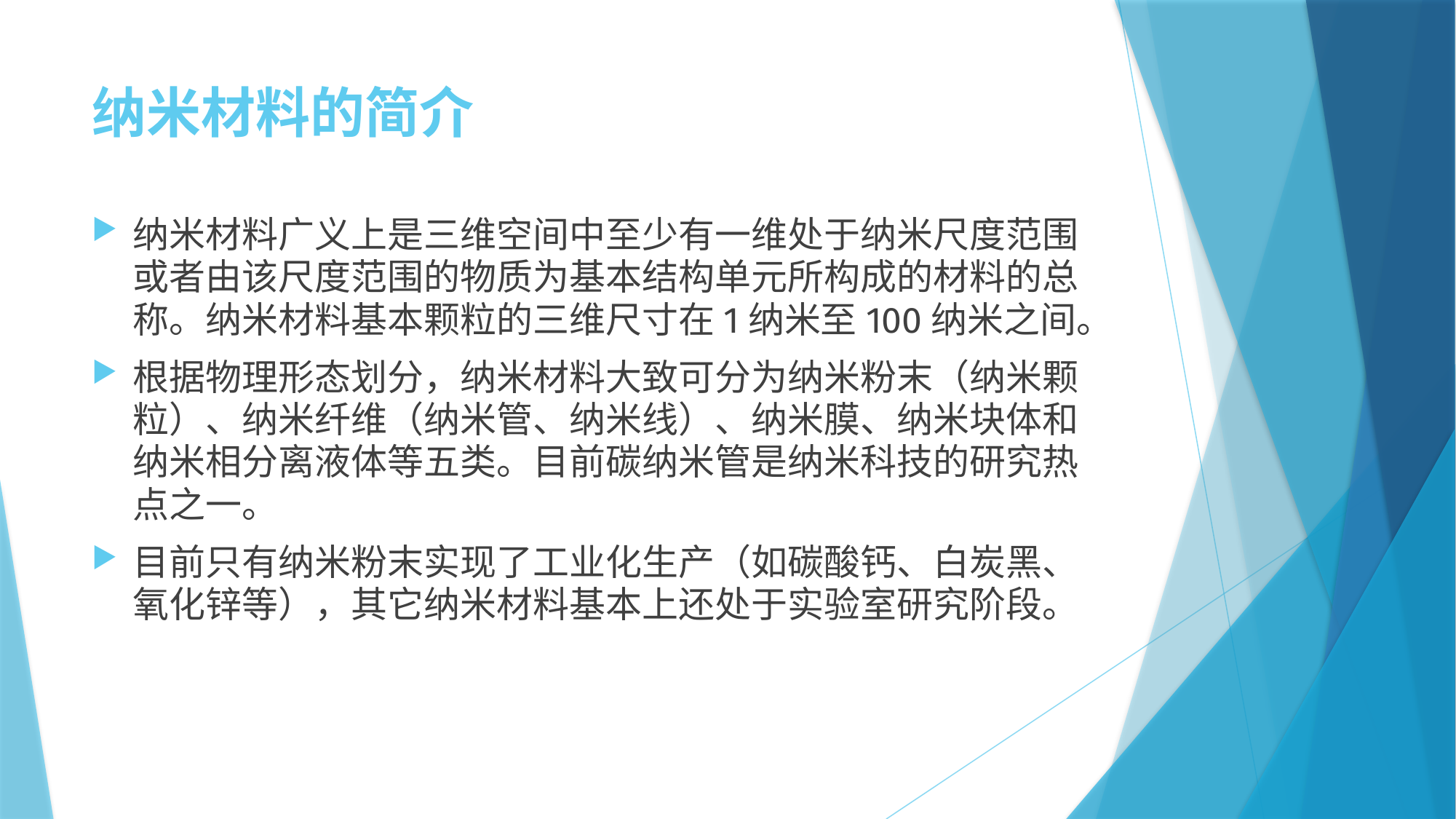

# 纳米材料的简介
纳米材料广义上是三维空间中至少有一维处于纳米尺度范围或者由该尺度范围的物质为基本结构单元所构成的材料的总称。纳米材料基本颗粒的三维尺寸在1纳米至100纳米之间。
根据物理形态划分，纳米材料大致可分为纳米粉末（纳米颗粒）、纳米纤维（纳米管、纳米线）、纳米膜、纳米块体和纳米相分离液体等五类。目前碳纳米管是纳米科技的研究热点之一。
目前只有纳米粉末实现了工业化生产（如碳酸钙、白炭黑、氧化锌等），其它纳米材料基本上还处于实验室研究阶段。